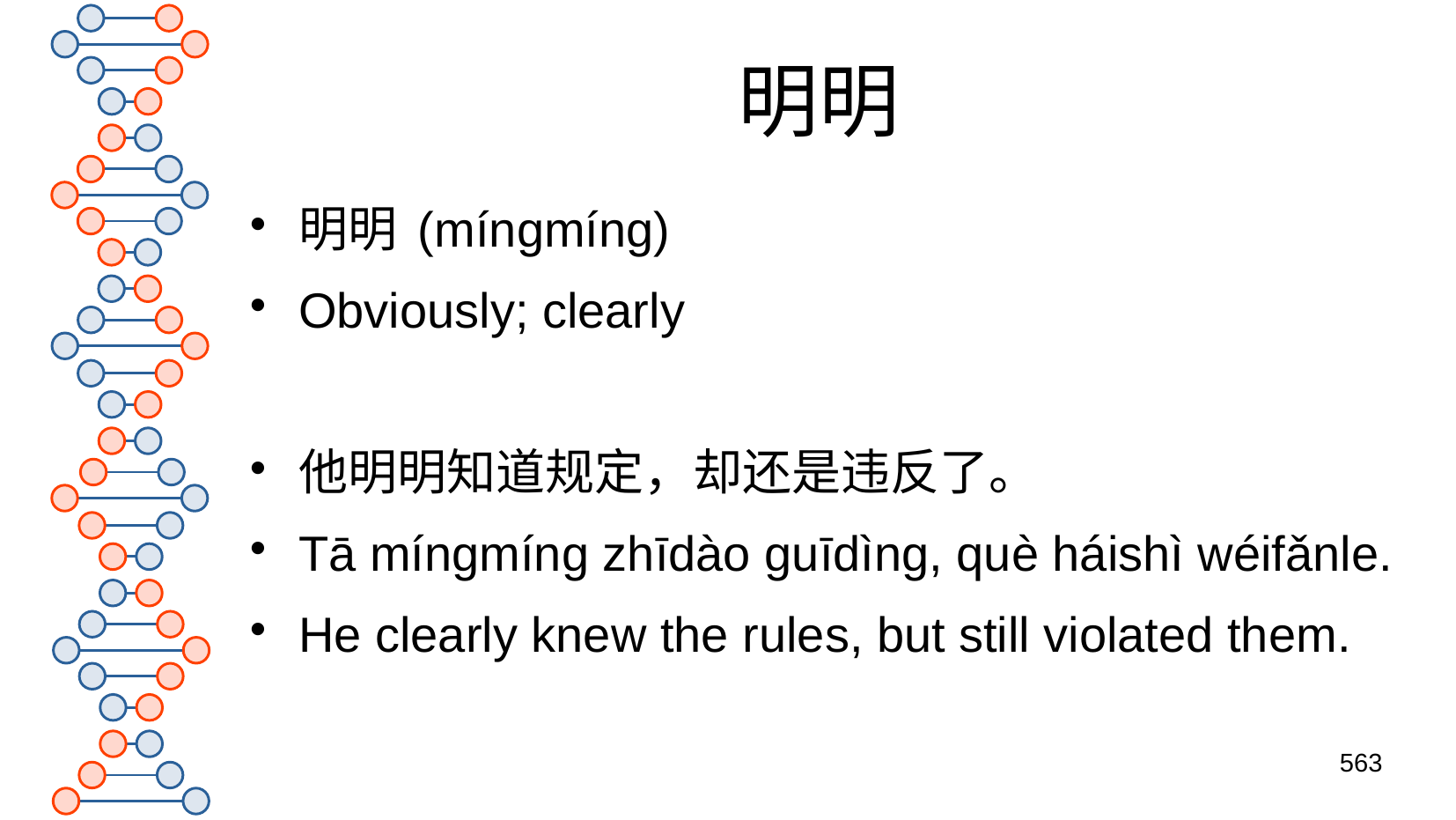

# 明明
明明 (míngmíng)
Obviously; clearly

他明明知道规定，却还是违反了。
Tā míngmíng zhīdào guīdìng, què háishì wéifǎnle.
He clearly knew the rules, but still violated them.
563